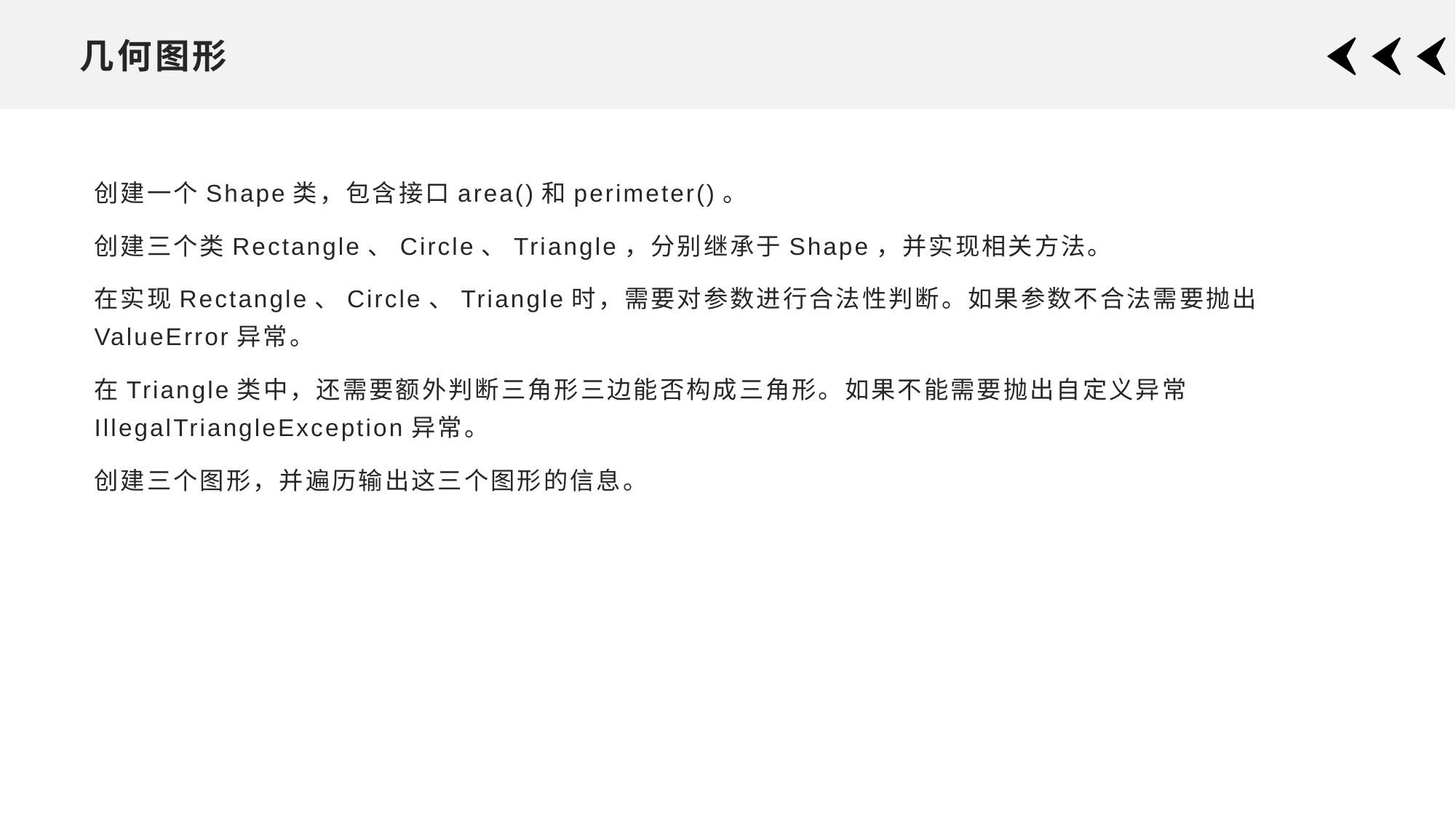

# 几何图形
创建一个Shape类，包含接口area()和perimeter()。
创建三个类Rectangle、Circle、Triangle，分别继承于Shape，并实现相关方法。
在实现Rectangle、Circle、Triangle时，需要对参数进行合法性判断。如果参数不合法需要抛出ValueError异常。
在Triangle类中，还需要额外判断三角形三边能否构成三角形。如果不能需要抛出自定义异常IllegalTriangleException异常。
创建三个图形，并遍历输出这三个图形的信息。